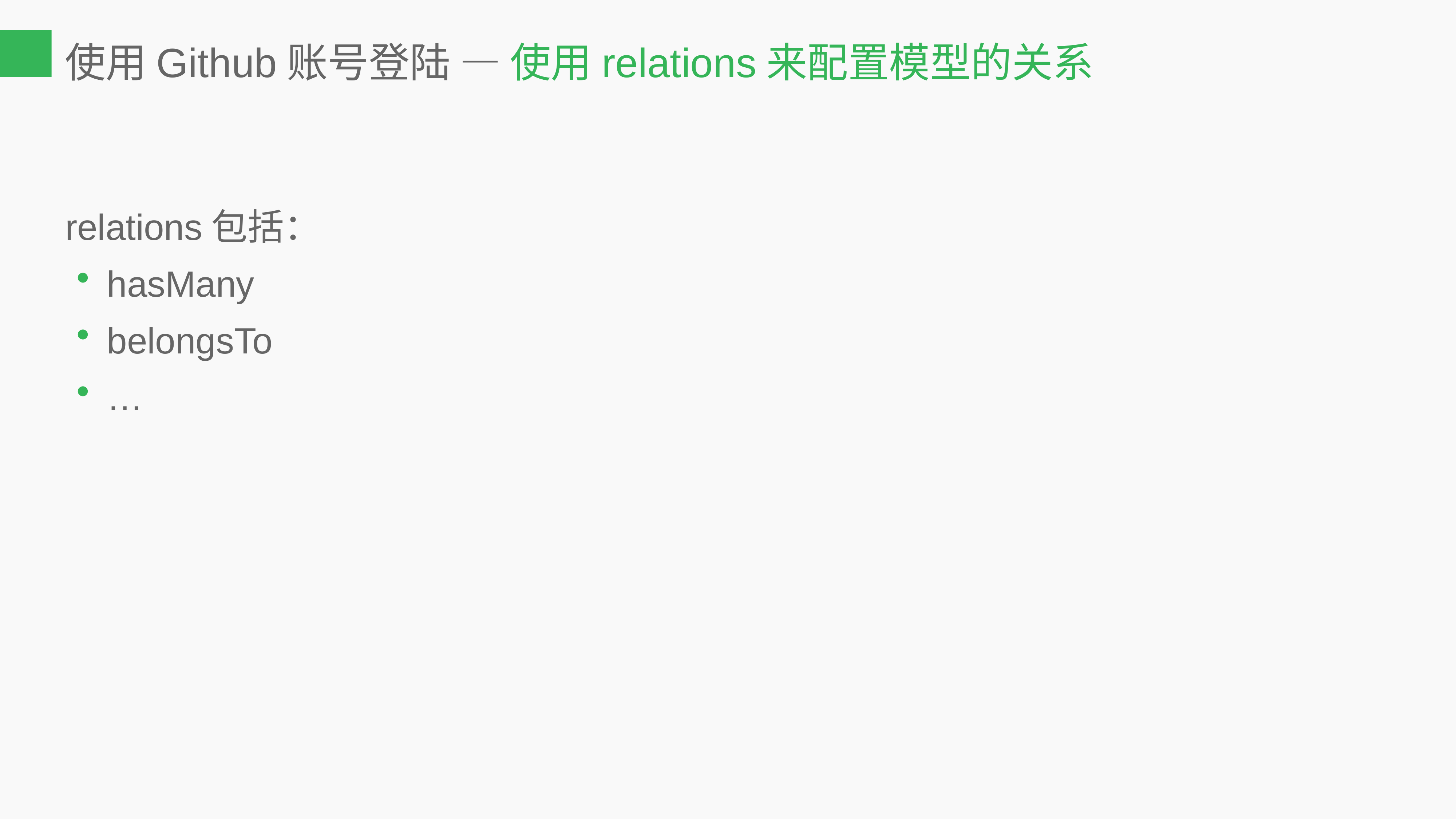

使用Github账号登陆 — 使用relations来配置模型的关系
relations包括：
hasMany
belongsTo
…